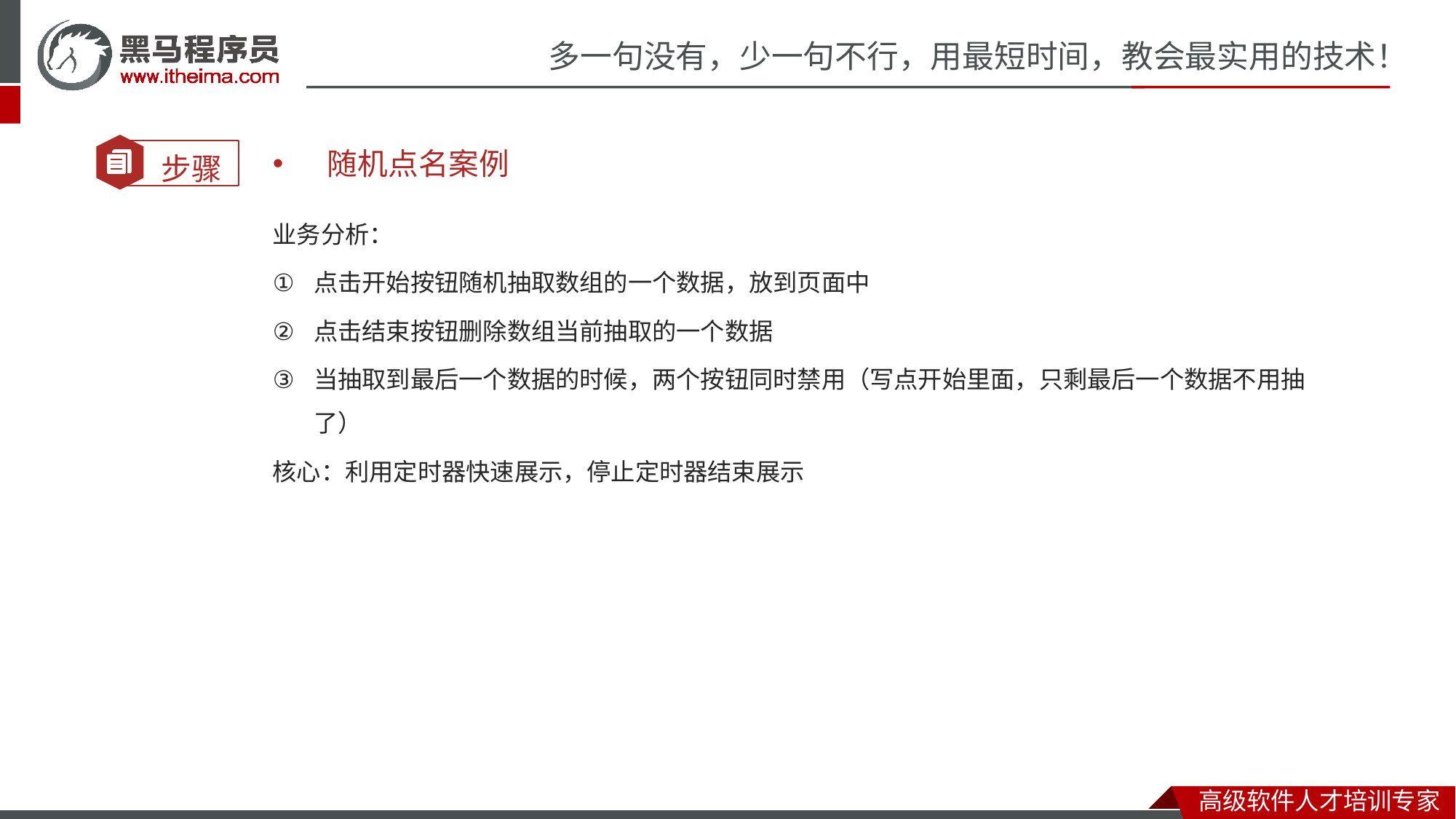

随机点名案例
业务分析：
点击开始按钮随机抽取数组的一个数据，放到页面中
点击结束按钮删除数组当前抽取的一个数据
当抽取到最后一个数据的时候，两个按钮同时禁用（写点开始里面，只剩最后一个数据不用抽了）
核心：利用定时器快速展示，停止定时器结束展示